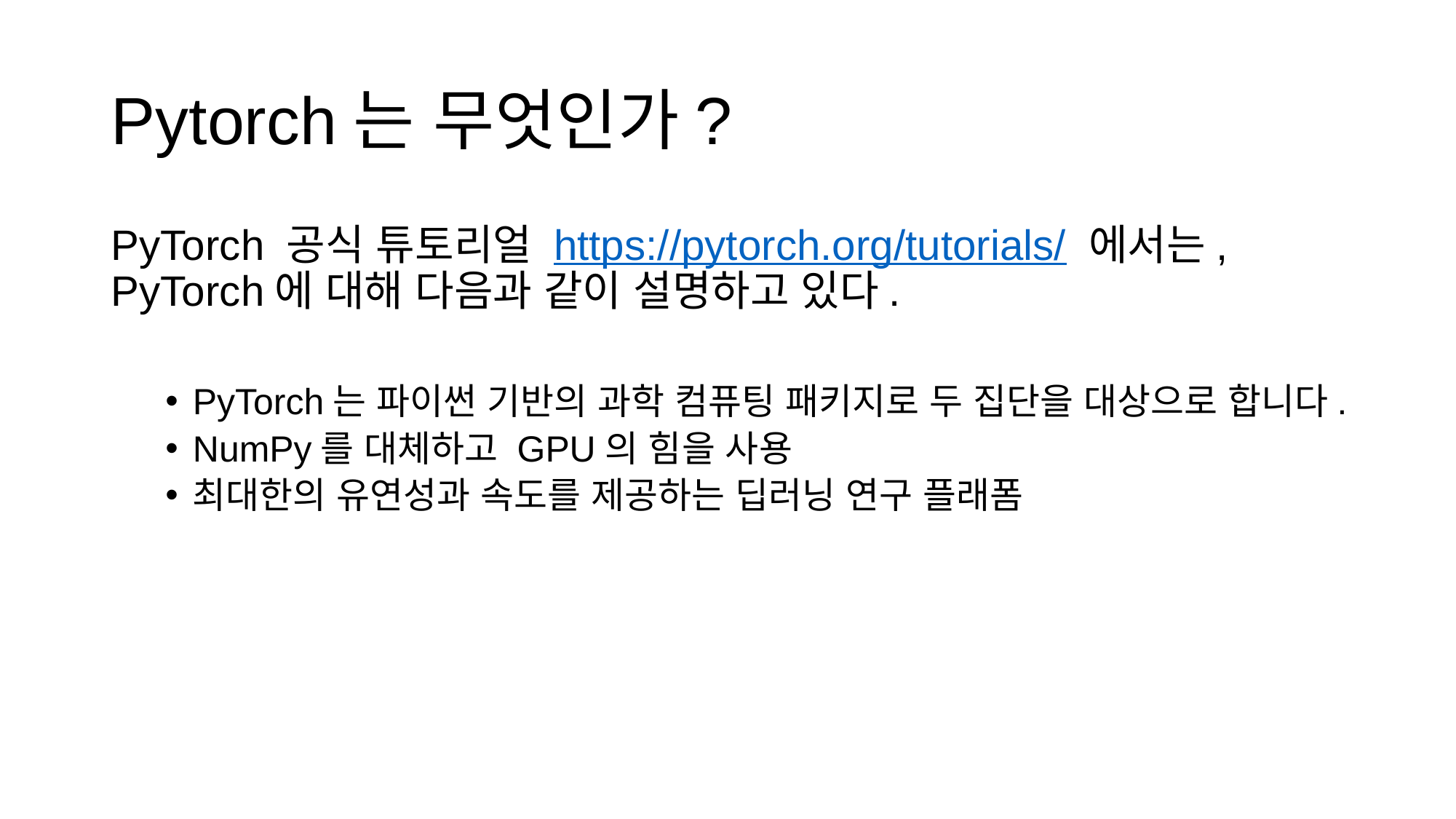

# Pytorch는 무엇인가?
PyTorch 공식 튜토리얼 https://pytorch.org/tutorials/ 에서는, PyTorch에 대해 다음과 같이 설명하고 있다.

PyTorch는 파이썬 기반의 과학 컴퓨팅 패키지로 두 집단을 대상으로 합니다.
NumPy를 대체하고 GPU의 힘을 사용
최대한의 유연성과 속도를 제공하는 딥러닝 연구 플래폼